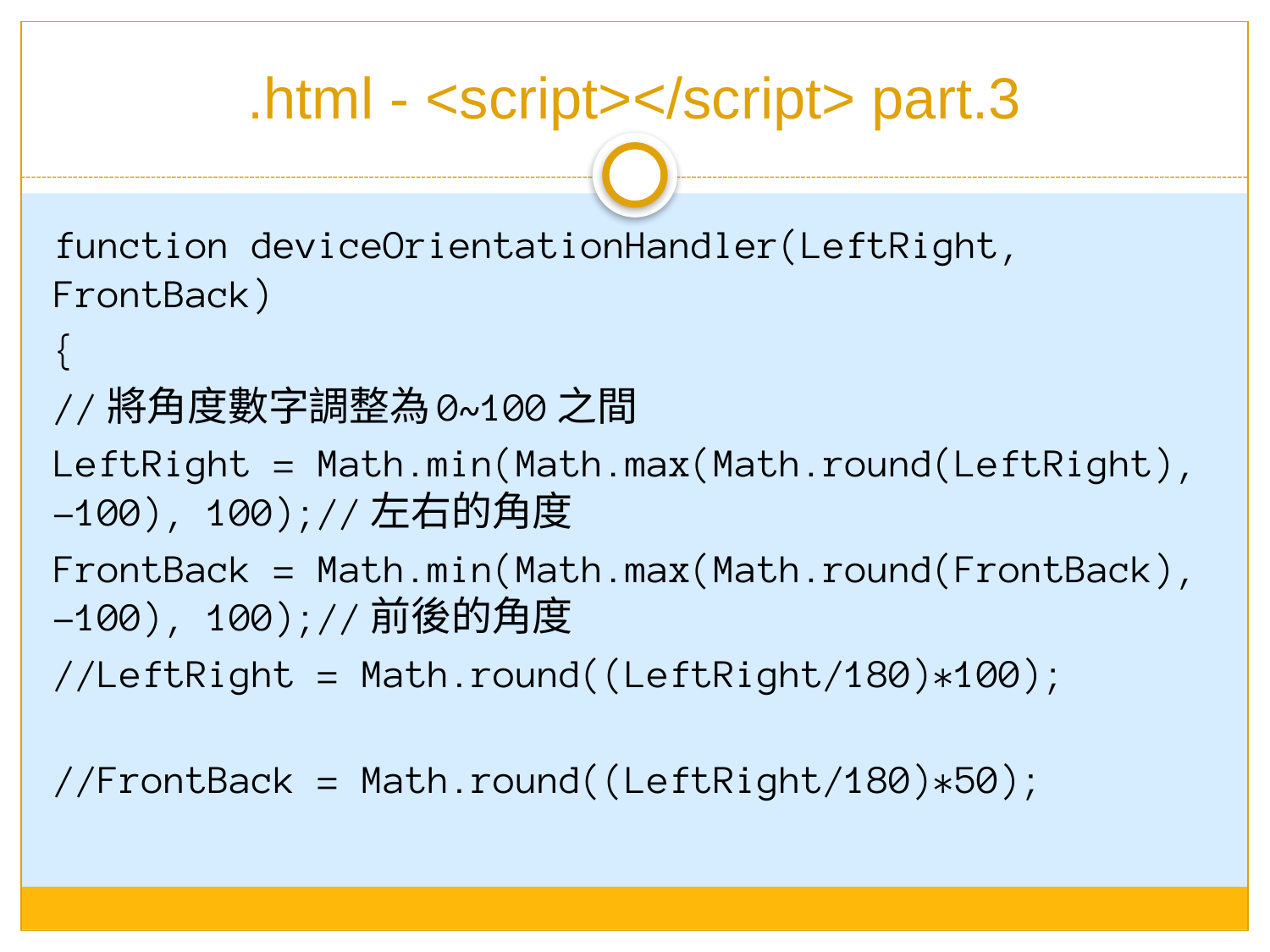

# .html - <script></script> part.3
function deviceOrientationHandler(LeftRight, FrontBack)
{
//將角度數字調整為0~100之間
LeftRight = Math.min(Math.max(Math.round(LeftRight), -100), 100);//左右的角度
FrontBack = Math.min(Math.max(Math.round(FrontBack), -100), 100);//前後的角度
//LeftRight = Math.round((LeftRight/180)*100);
//FrontBack = Math.round((LeftRight/180)*50);